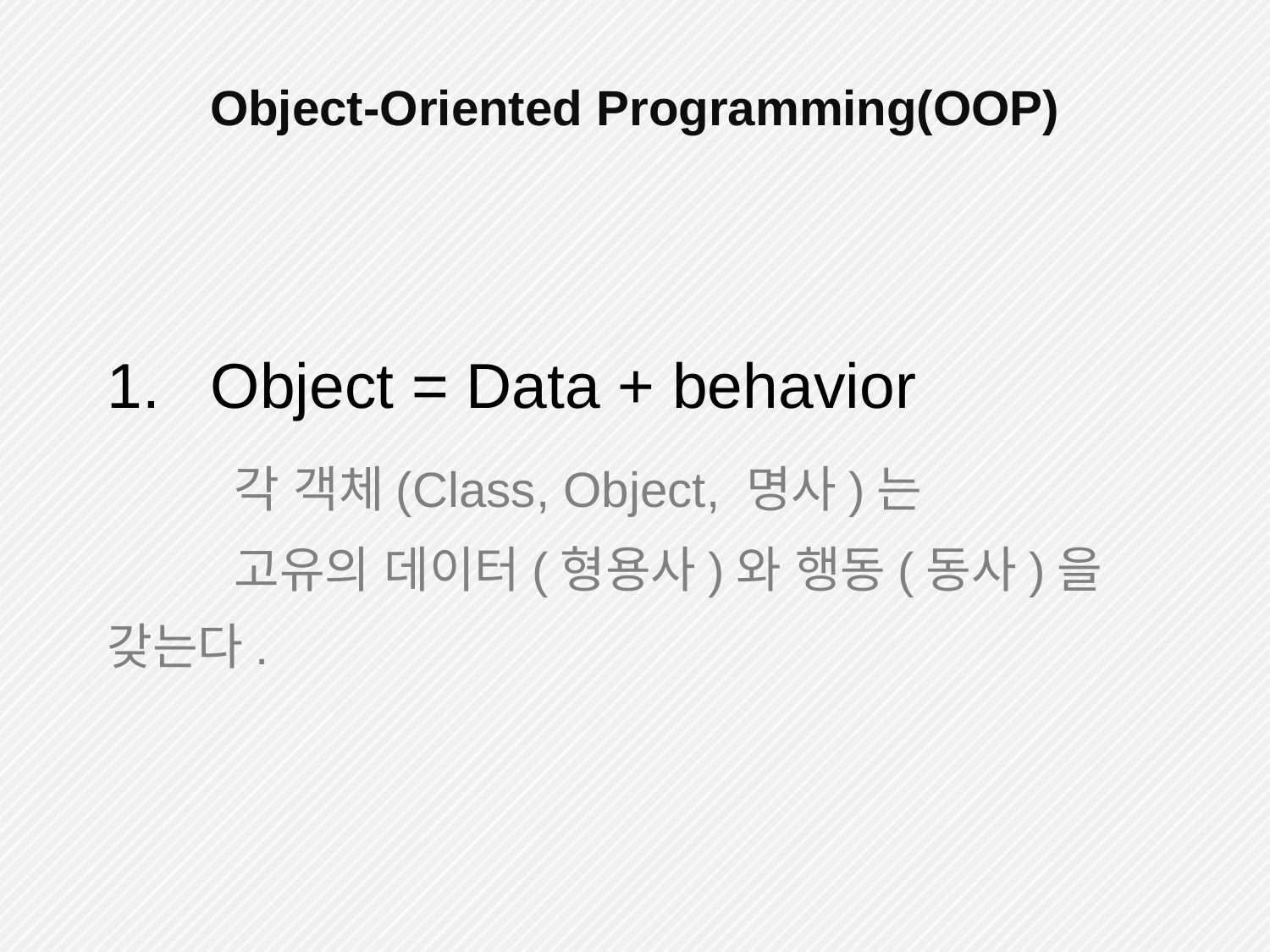

Object-Oriented Programming(OOP)
Object = Data + behavior
	각 객체(Class, Object, 명사)는
	고유의 데이터(형용사)와 행동(동사)을 갖는다.